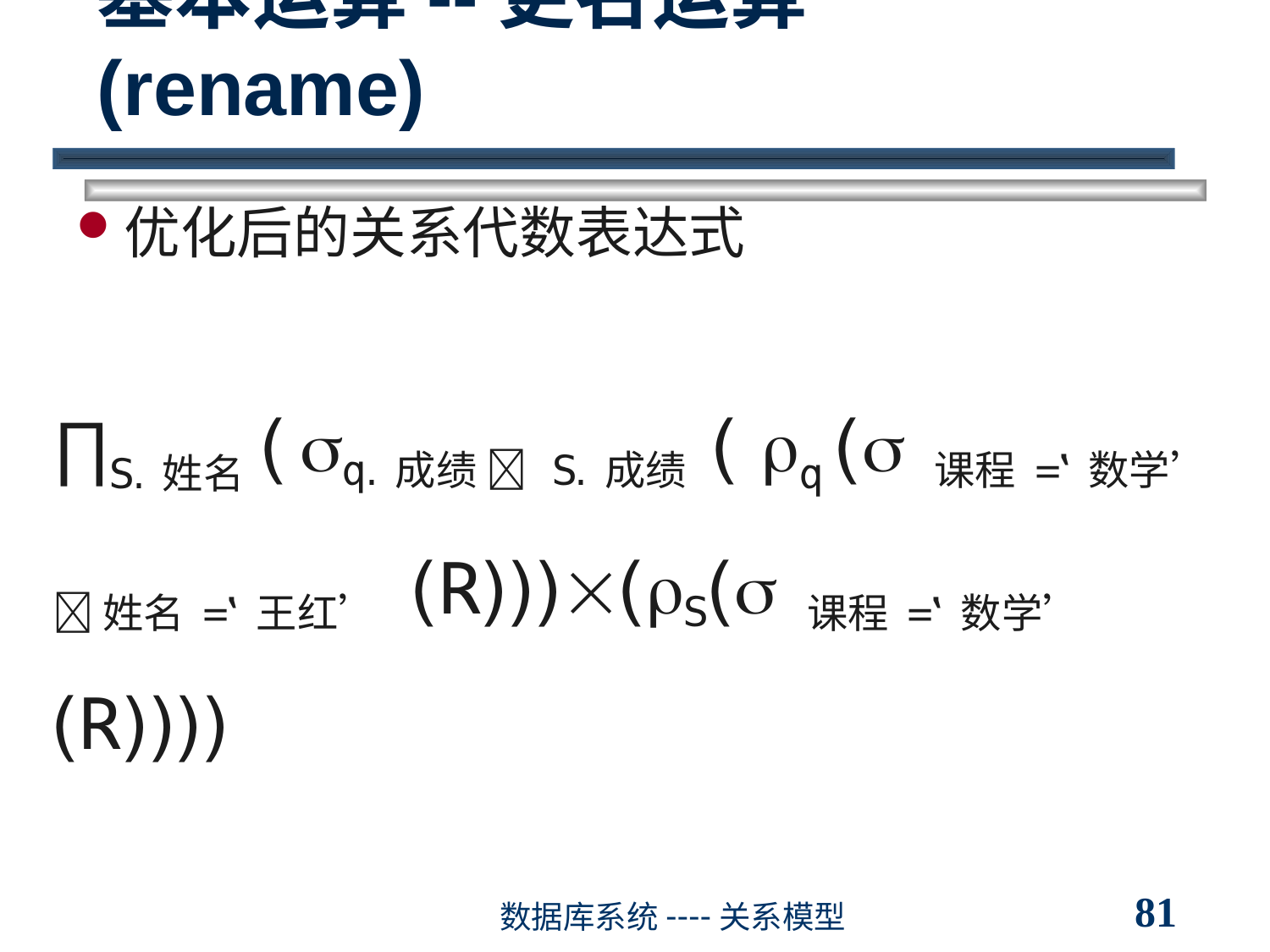

# 基本运算--更名运算(rename)
优化后的关系代数表达式
∏S.姓名( σq.成绩 < S.成绩 ( ρq (σ 课程=‘数学’ ∧ 姓名=‘王红’ (R)))×(ρS(σ 课程=‘数学’ (R))))
81
数据库系统----关系模型